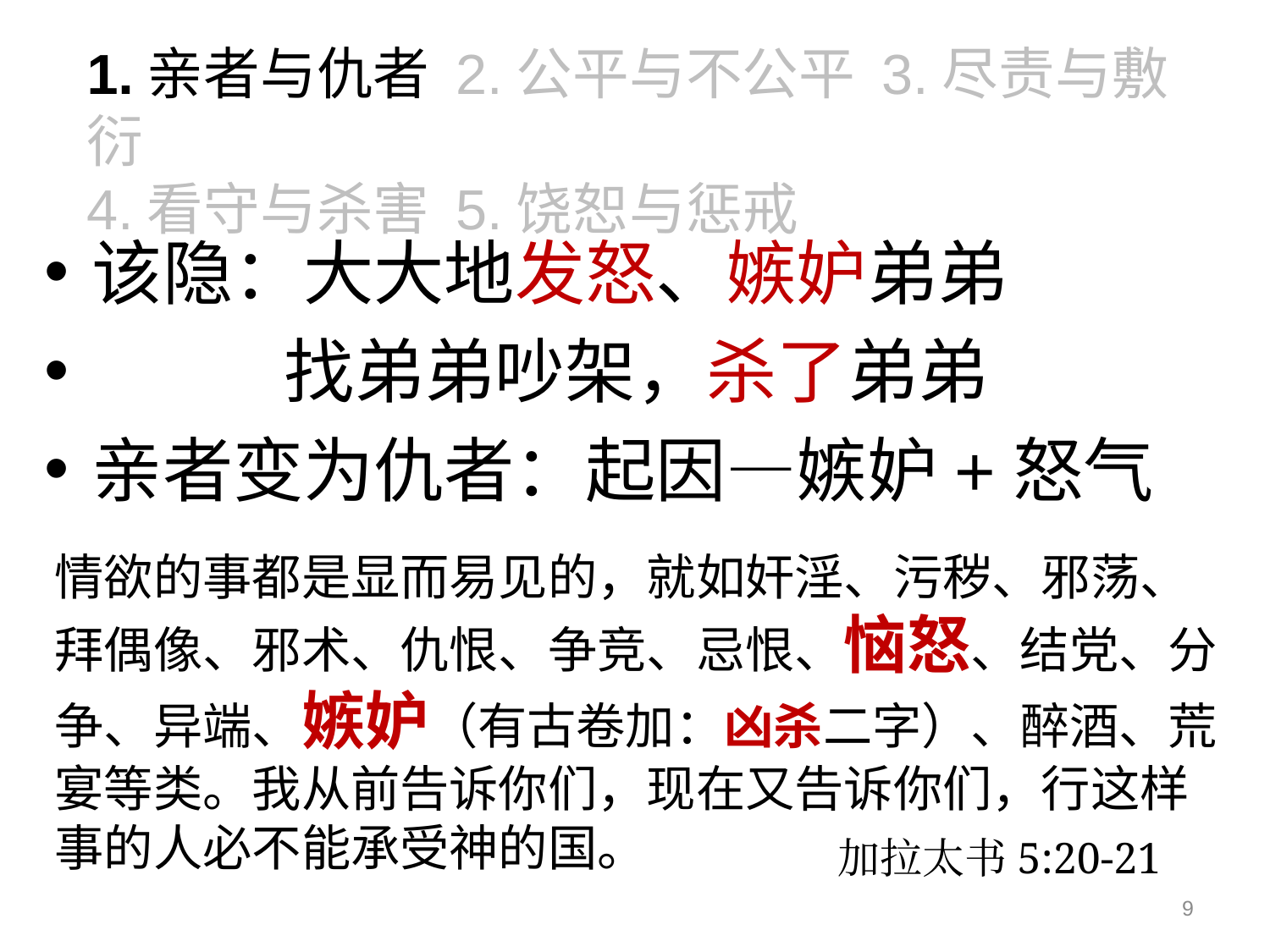

1.亲者与仇者 2.公平与不公平 3.尽责与敷衍
4.看守与杀害 5.饶恕与惩戒
该隐：大大地发怒、嫉妒弟弟
           找弟弟吵架，杀了弟弟
亲者变为仇者：起因—嫉妒+怒气
情欲的事都是显而易见的，就如奸淫、污秽、邪荡、拜偶像、邪术、仇恨、争竞、忌恨、恼怒、结党、分争、异端、嫉妒（有古卷加：凶杀二字）、醉酒、荒宴等类。我从前告诉你们，现在又告诉你们，行这样事的人必不能承受神的国。
加拉太书5:20-21
9